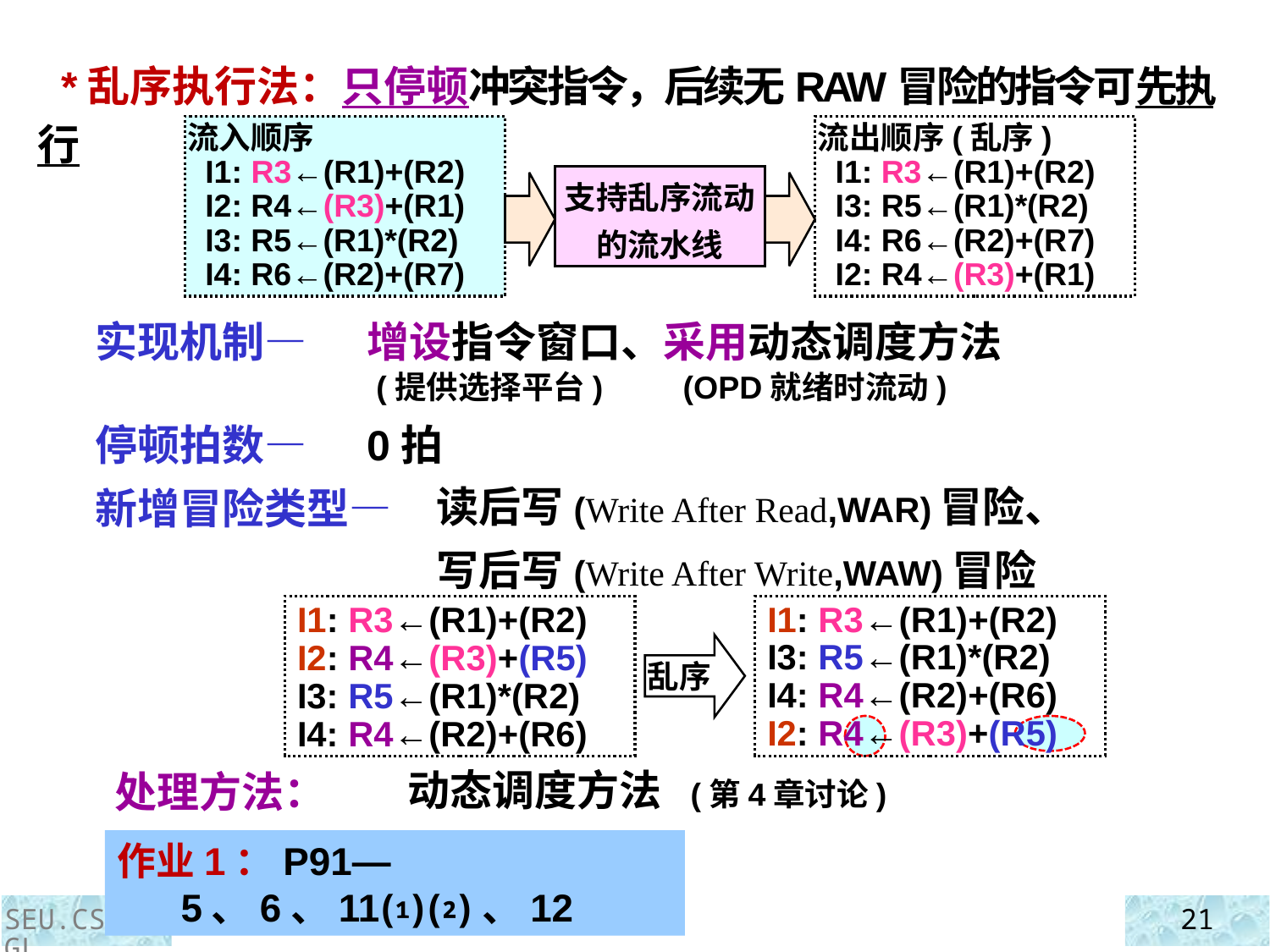

*乱序执行法：只停顿冲突指令，后续无RAW冒险的指令可先执行
流入顺序
  I1: R3←(R1)+(R2)
  I2: R4←(R3)+(R1)
  I3: R5←(R1)*(R2)
  I4: R6←(R2)+(R7)
流出顺序(乱序)
  I1: R3←(R1)+(R2)
  I3: R5←(R1)*(R2)
  I4: R6←(R2)+(R7)
  I2: R4←(R3)+(R1)
支持乱序流动
的流水线

     实现机制—

     停顿拍数—
     新增冒险类型—

       处理方法：
增设指令窗口、采用动态调度方法
 (提供选择平台)         (OPD就绪时流动)
0拍
  读后写(Write After Read,WAR)冒险、
  写后写(Write After Write,WAW)冒险

动态调度方法  (第4章讨论)
 I1: R3←(R1)+(R2)
 I3: R5←(R1)*(R2)
 I4: R4←(R2)+(R6)
 I2: R4←(R3)+(R5)

 I1: R3←(R1)+(R2)
 I2: R4←(R3)+(R5)
 I3: R5←(R1)*(R2)
 I4: R4←(R2)+(R6)
乱序

作业1：P91—5、6、11⑴⑵、12
SEU.CSE.RGL
21